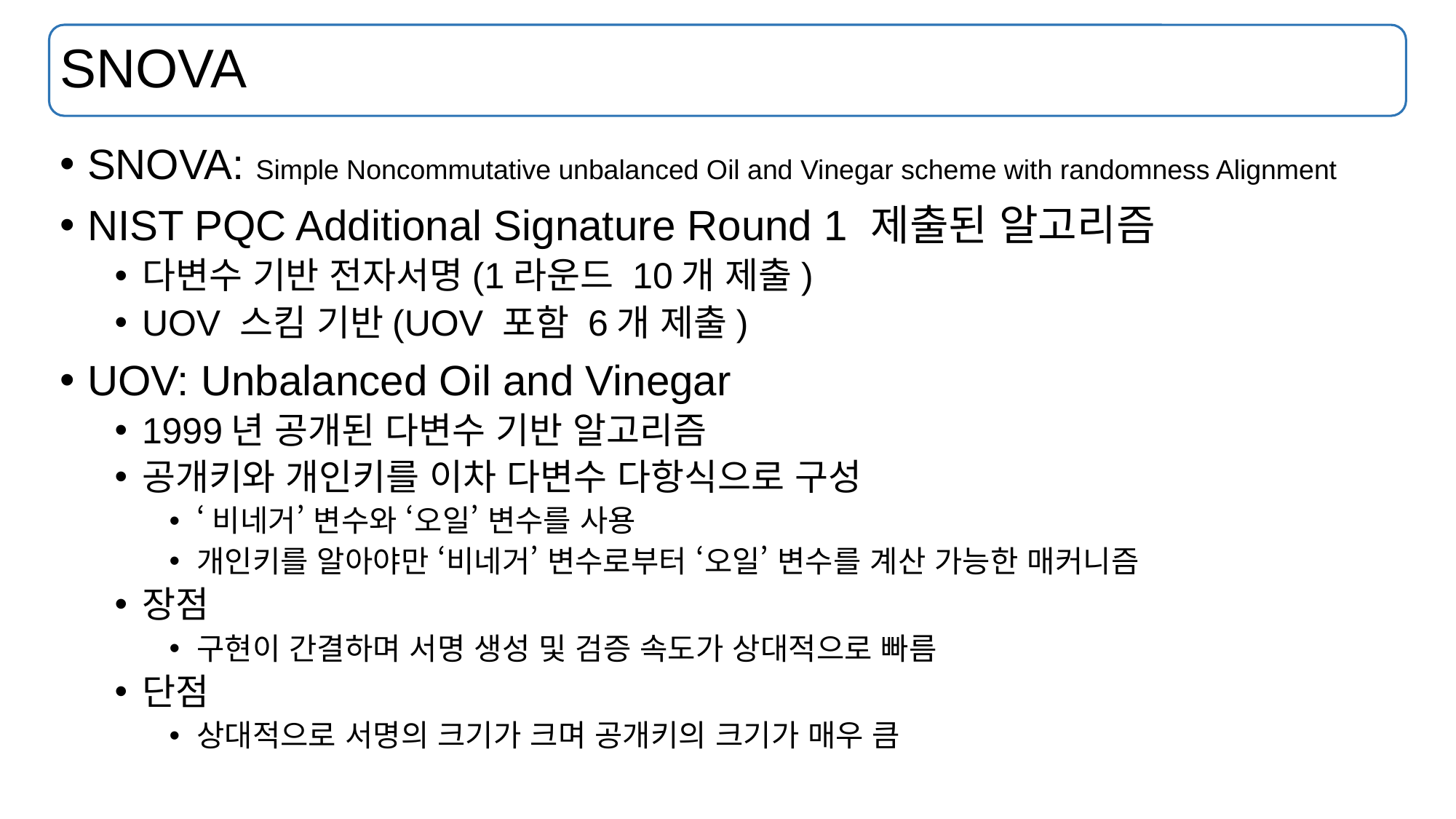

# SNOVA
SNOVA: Simple Noncommutative unbalanced Oil and Vinegar scheme with randomness Alignment
NIST PQC Additional Signature Round 1 제출된 알고리즘
다변수 기반 전자서명(1라운드 10개 제출)
UOV 스킴 기반(UOV 포함 6개 제출)
UOV: Unbalanced Oil and Vinegar
1999년 공개된 다변수 기반 알고리즘
공개키와 개인키를 이차 다변수 다항식으로 구성
‘비네거’ 변수와 ‘오일’ 변수를 사용
개인키를 알아야만 ‘비네거’ 변수로부터 ‘오일’ 변수를 계산 가능한 매커니즘
장점
구현이 간결하며 서명 생성 및 검증 속도가 상대적으로 빠름
단점
상대적으로 서명의 크기가 크며 공개키의 크기가 매우 큼